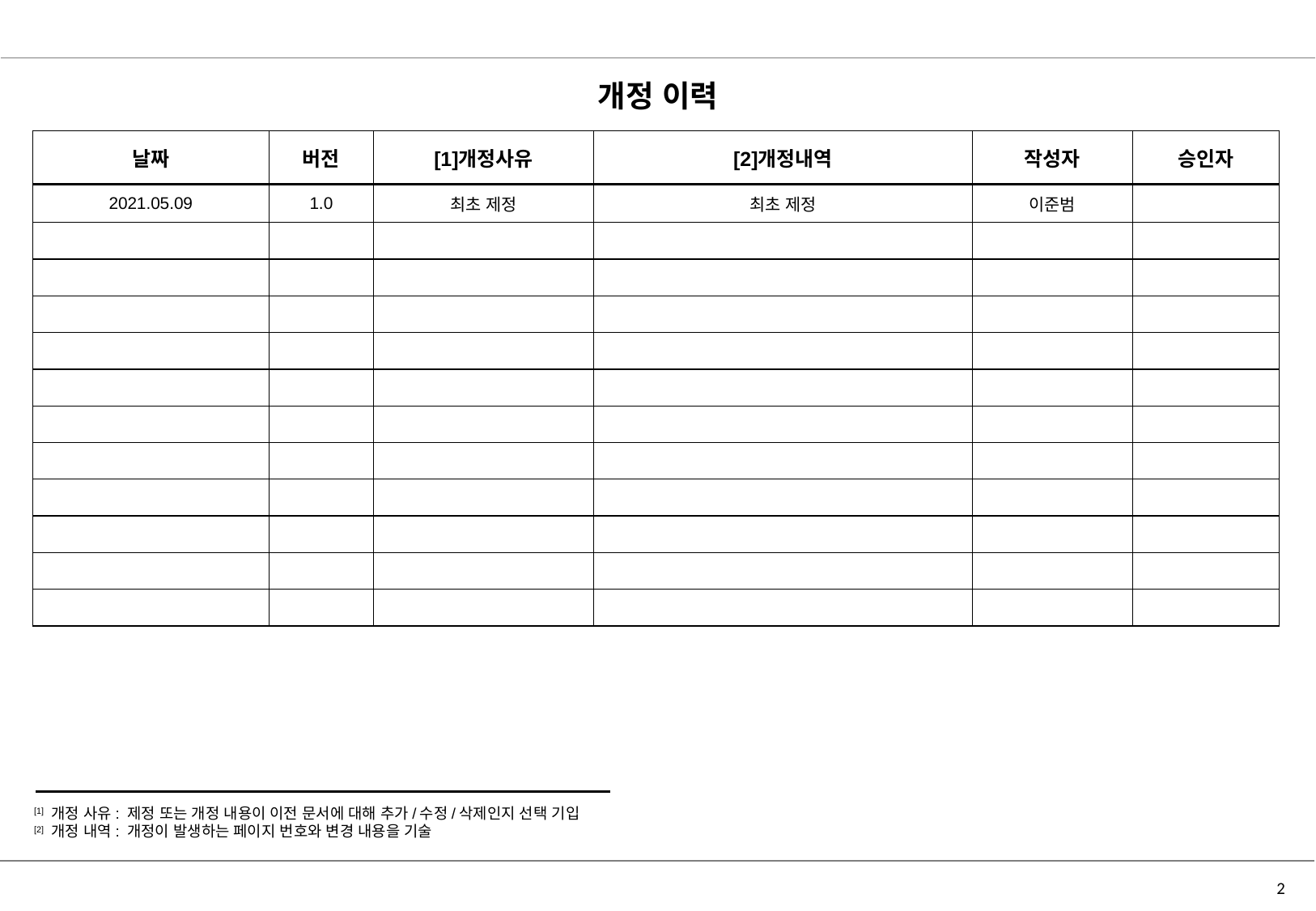

개정 이력
| 날짜 | 버전 | [1]개정사유 | [2]개정내역 | 작성자 | 승인자 |
| --- | --- | --- | --- | --- | --- |
| 2021.05.09 | 1.0 | 최초 제정 | 최초 제정 | 이준범 |  |
|  |  |  |  |  |  |
|  |  |  |  |  |  |
|  |  |  |  |  |  |
|  |  |  |  |  |  |
|  |  |  |  |  |  |
|  |  |  |  |  |  |
|  |  |  |  |  |  |
|  |  |  |  |  |  |
|  |  |  |  |  |  |
|  |  |  |  |  |  |
|  |  |  |  |  |  |

[1] 개정 사유: 제정 또는 개정 내용이 이전 문서에 대해 추가/수정/삭제인지 선택 기입
[2] 개정 내역: 개정이 발생하는 페이지 번호와 변경 내용을 기술
2